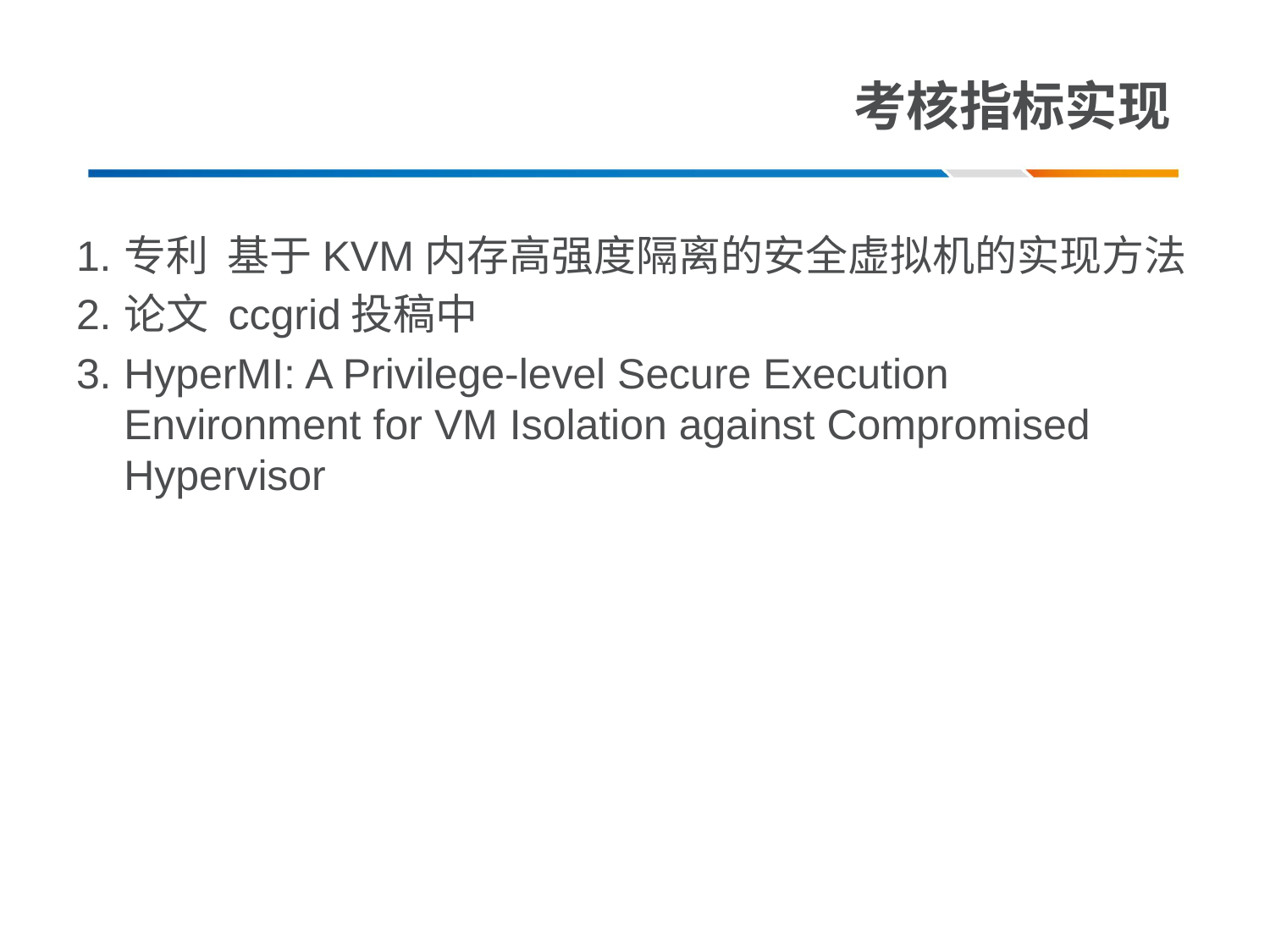

# 考核指标实现
专利  基于KVM内存高强度隔离的安全虚拟机的实现方法
论文 ccgrid投稿中
HyperMI: A Privilege-level Secure Execution Environment for VM Isolation against Compromised Hypervisor